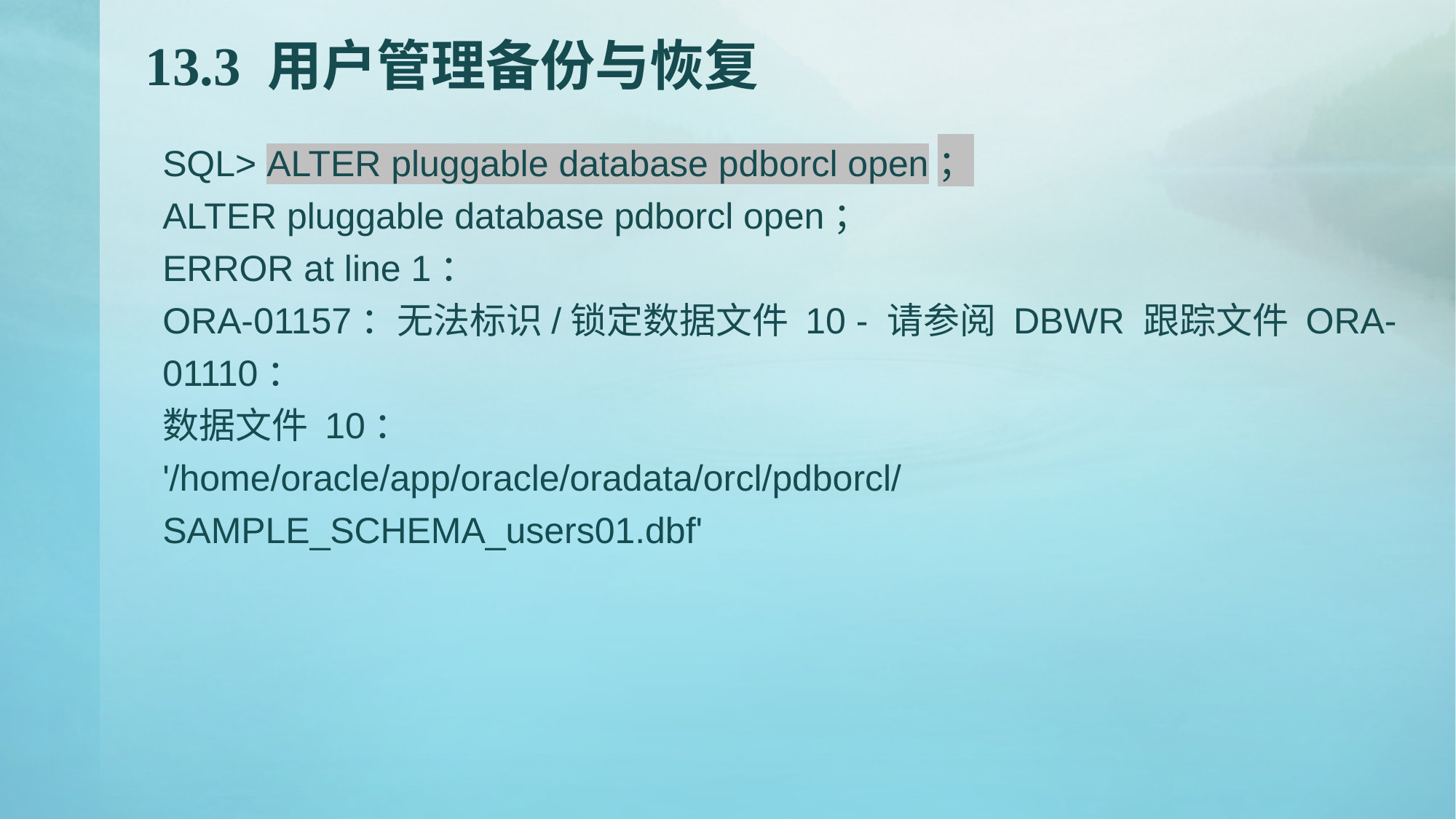

# 13.3 用户管理备份与恢复
SQL> ALTER pluggable database pdborcl open；
ALTER pluggable database pdborcl open；
ERROR at line 1：
ORA-01157：无法标识/锁定数据文件 10 - 请参阅 DBWR 跟踪文件 ORA-01110：
数据文件 10：
'/home/oracle/app/oracle/oradata/orcl/pdborcl/SAMPLE_SCHEMA_users01.dbf'